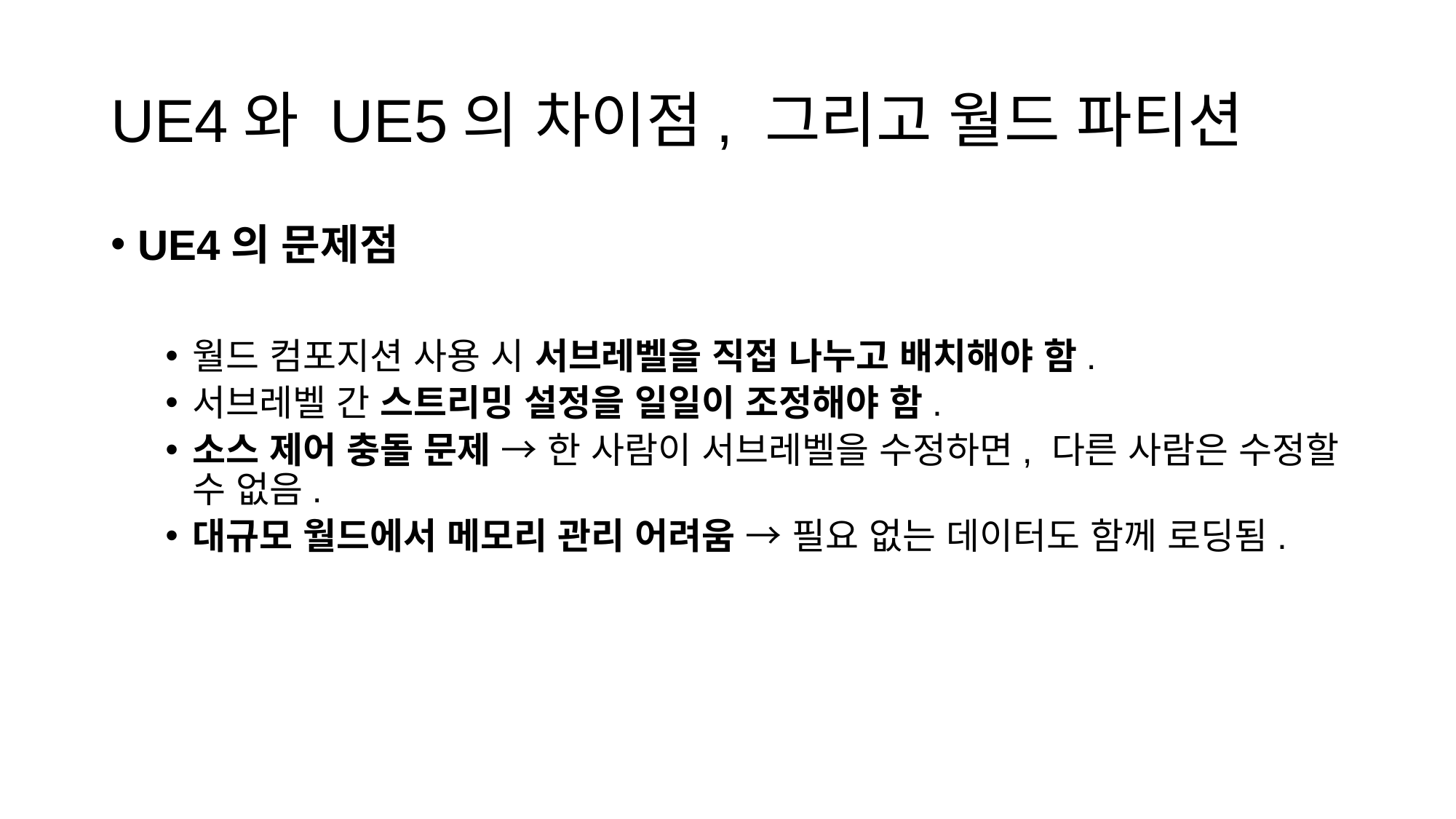

# UE4와 UE5의 차이점, 그리고 월드 파티션
UE4의 문제점

월드 컴포지션 사용 시 서브레벨을 직접 나누고 배치해야 함.
서브레벨 간 스트리밍 설정을 일일이 조정해야 함.
소스 제어 충돌 문제 → 한 사람이 서브레벨을 수정하면, 다른 사람은 수정할 수 없음.
대규모 월드에서 메모리 관리 어려움 → 필요 없는 데이터도 함께 로딩됨.